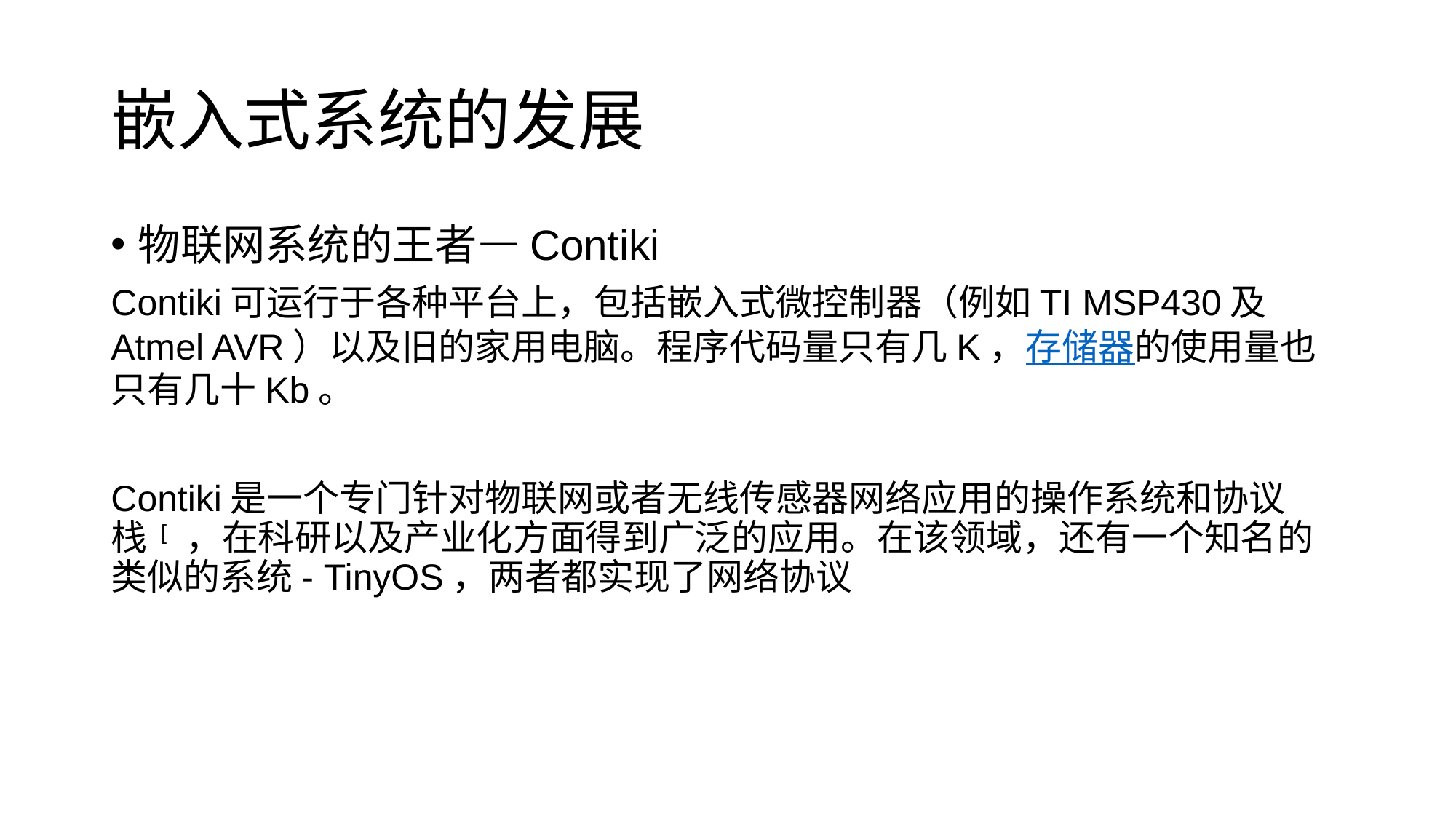

# 嵌入式系统的发展
物联网系统的王者—Contiki
Contiki可运行于各种平台上，包括嵌入式微控制器（例如TI MSP430及Atmel AVR）以及旧的家用电脑。程序代码量只有几K，存储器的使用量也只有几十Kb。

Contiki是一个专门针对物联网或者无线传感器网络应用的操作系统和协议栈 [ ，在科研以及产业化方面得到广泛的应用。在该领域，还有一个知名的类似的系统- TinyOS，两者都实现了网络协议